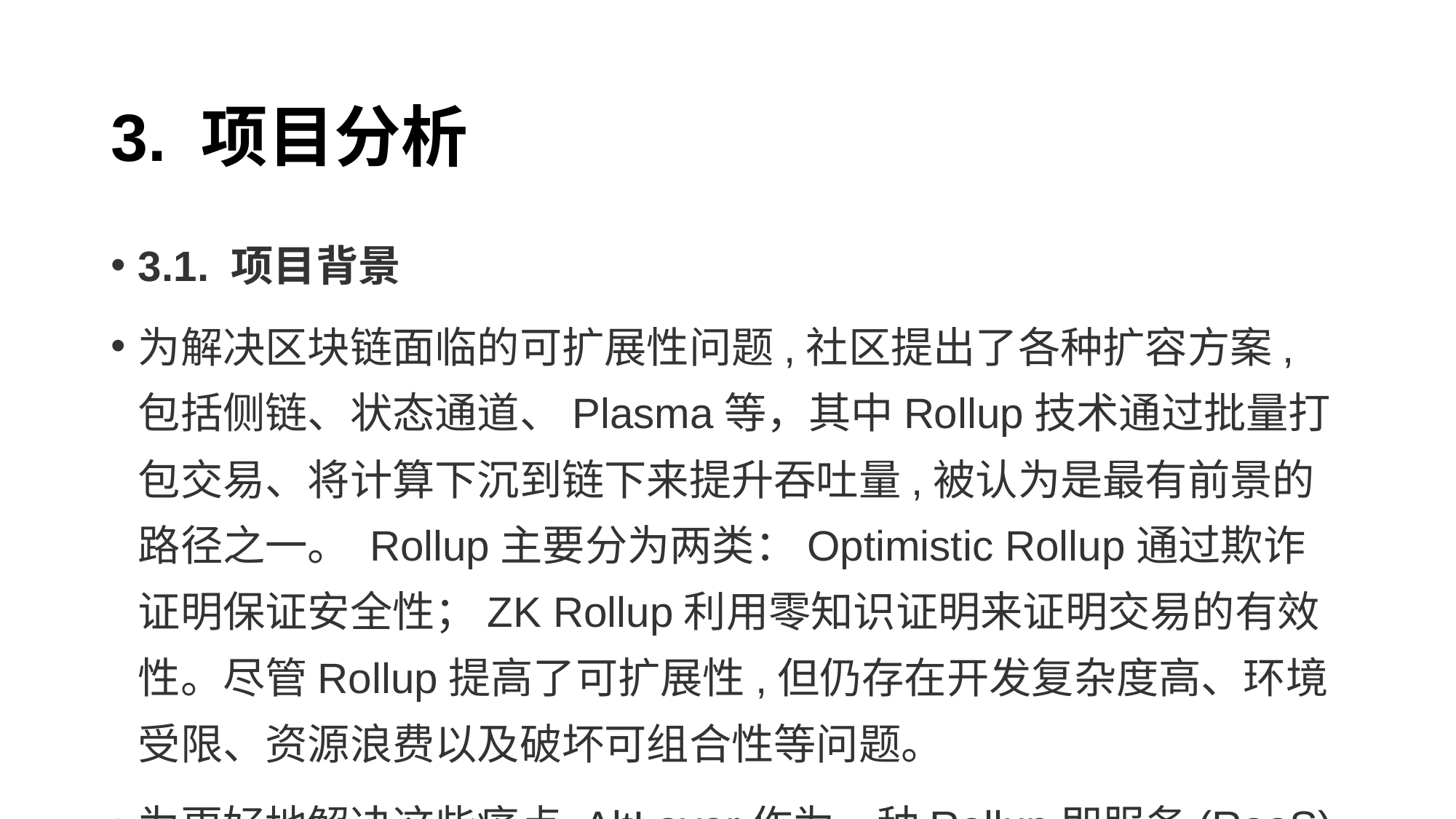

# 3. 项目分析
3.1. 项目背景
为解决区块链面临的可扩展性问题,社区提出了各种扩容方案,包括侧链、状态通道、Plasma等，其中Rollup技术通过批量打包交易、将计算下沉到链下来提升吞吐量,被认为是最有前景的路径之一。 Rollup主要分为两类：Optimistic Rollup通过欺诈证明保证安全性；ZK Rollup利用零知识证明来证明交易的有效性。尽管Rollup提高了可扩展性,但仍存在开发复杂度高、环境受限、资源浪费以及破坏可组合性等问题。
为更好地解决这些痛点,AltLayer作为一种Rollup即服务(RaaS)协议应运而生。它提供了一个去中心化的框架,让开发者可以便捷地启动和管理专属的Rollup执行层，与直接在链上部署相比,AltLayer给予了开发者更大的灵活性和控制力,避免了交易费用大幅波动的风险,并实现了低延迟和高吞吐量，它还能帮助开发者内部化交易费用,为代币提供更多实用场景。AltLayer使开发Rollup变得更加容易,也将其经济设计融入到协议中,旨在成为弹性、高效的Rollup基础设施,为去中心化应用带来强大支持。